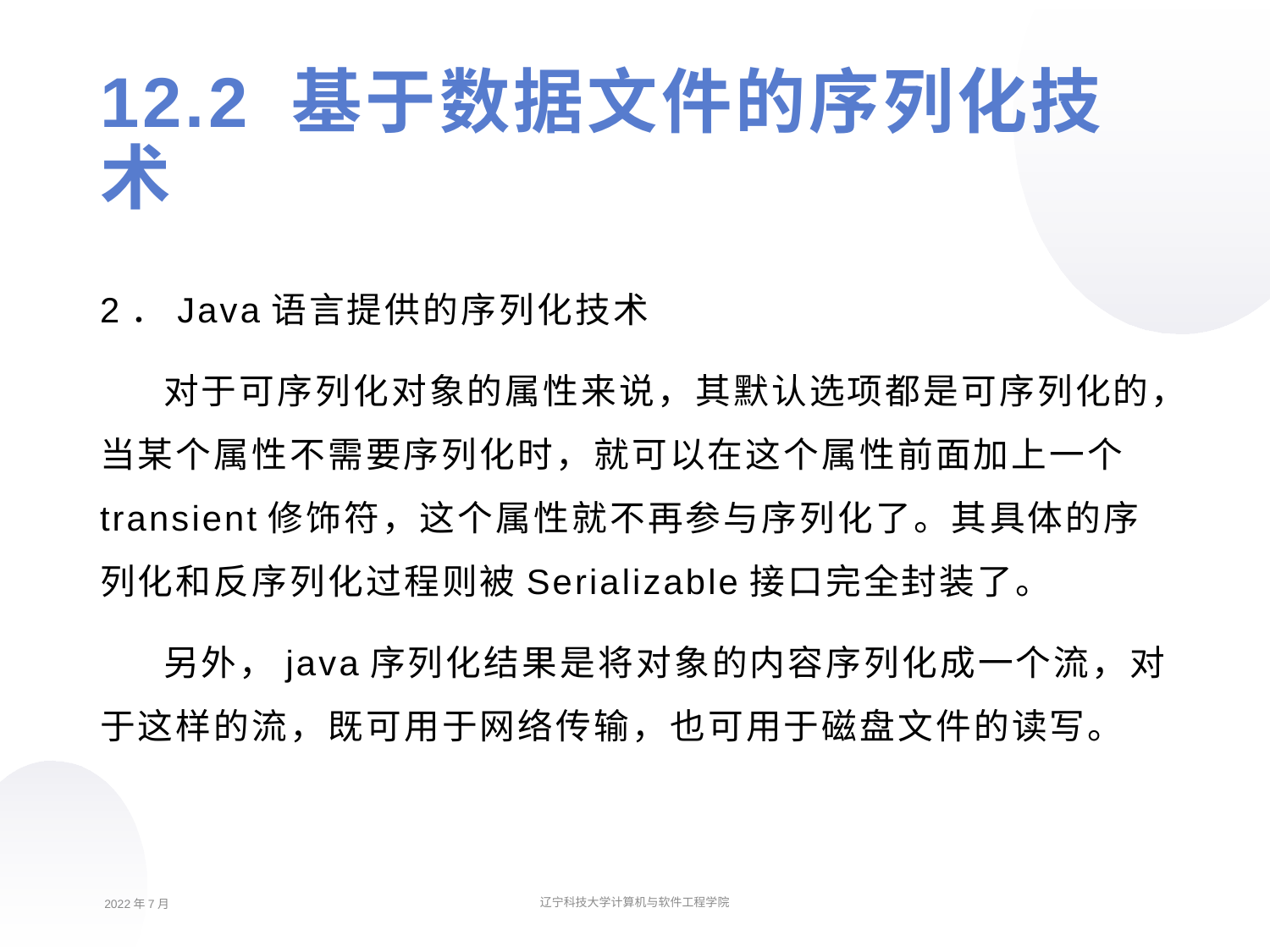

12.2 基于数据文件的序列化技术
2．Java语言提供的序列化技术
对于可序列化对象的属性来说，其默认选项都是可序列化的，当某个属性不需要序列化时，就可以在这个属性前面加上一个transient修饰符，这个属性就不再参与序列化了。其具体的序列化和反序列化过程则被Serializable接口完全封装了。
另外，java序列化结果是将对象的内容序列化成一个流，对于这样的流，既可用于网络传输，也可用于磁盘文件的读写。

2022年7月
辽宁科技大学计算机与软件工程学院
16